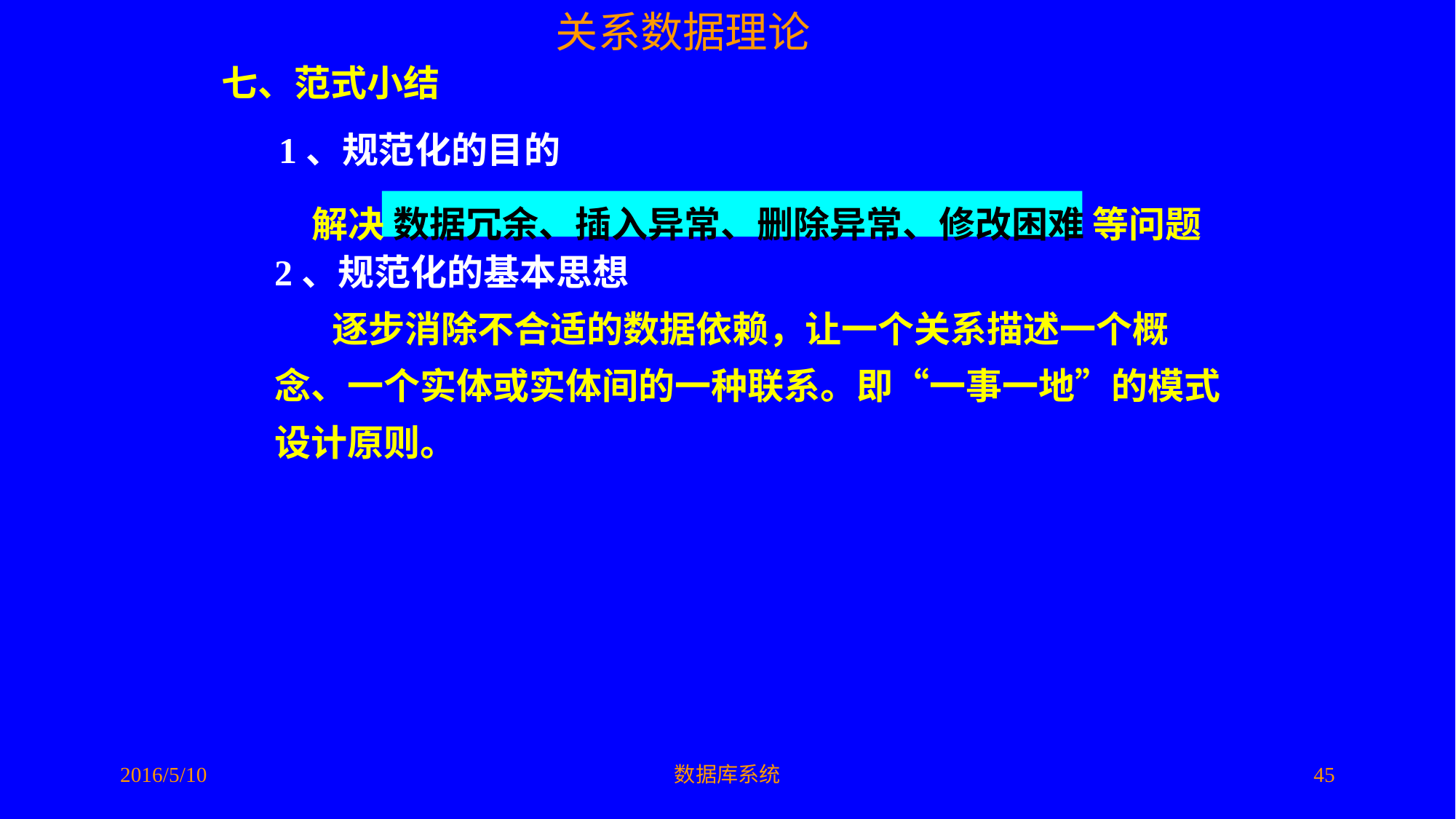

七、范式小结
1、规范化的目的
   解决 数据冗余、插入异常、删除异常、修改困难 等问题

2、规范化的基本思想
      逐步消除不合适的数据依赖，让一个关系描述一个概念、一个实体或实体间的一种联系。即“一事一地”的模式设计原则。
2016/5/10
数据库系统
45